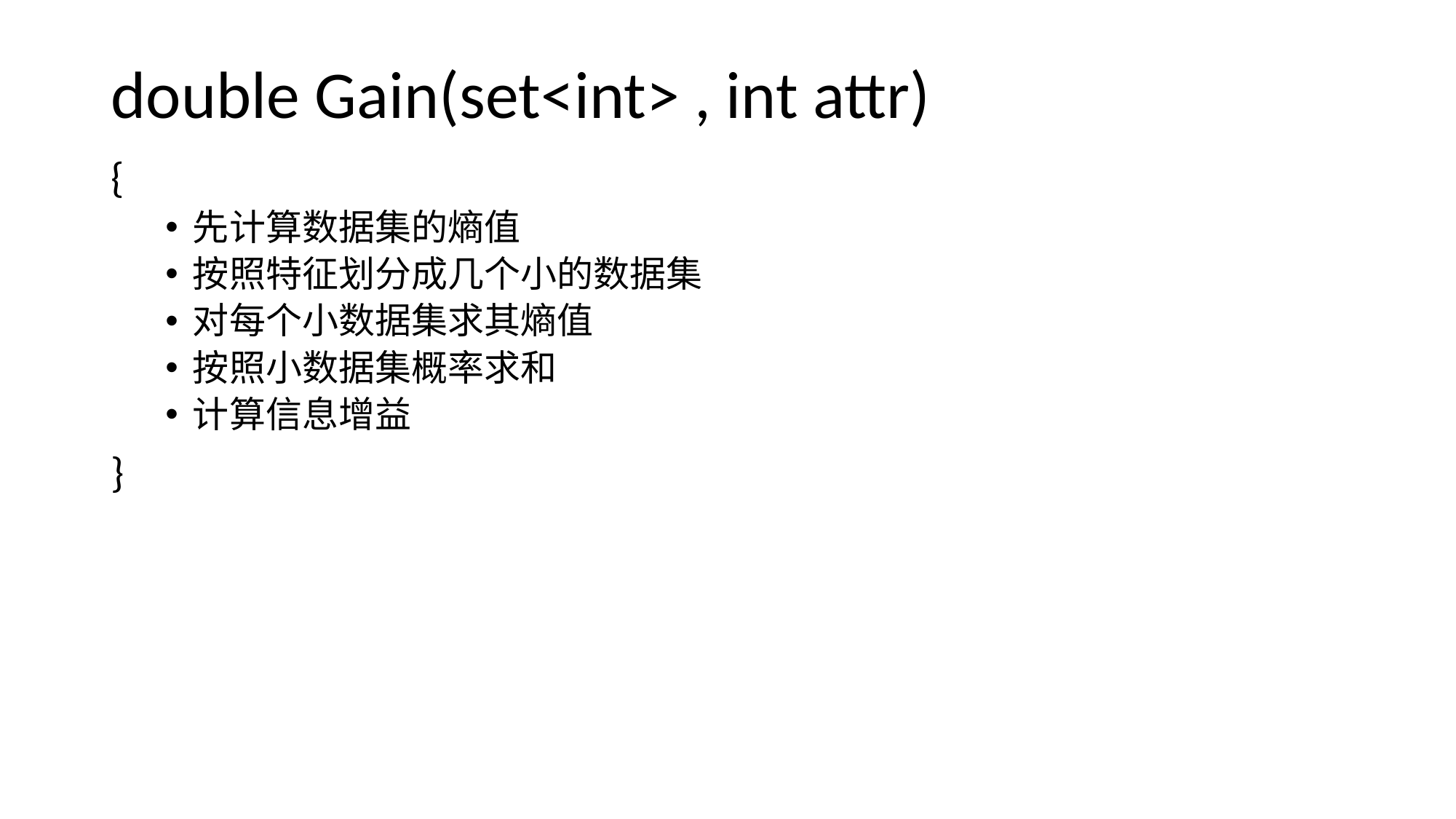

# double Gain(set<int> , int attr)
{
先计算数据集的熵值
按照特征划分成几个小的数据集
对每个小数据集求其熵值
按照小数据集概率求和
计算信息增益
}